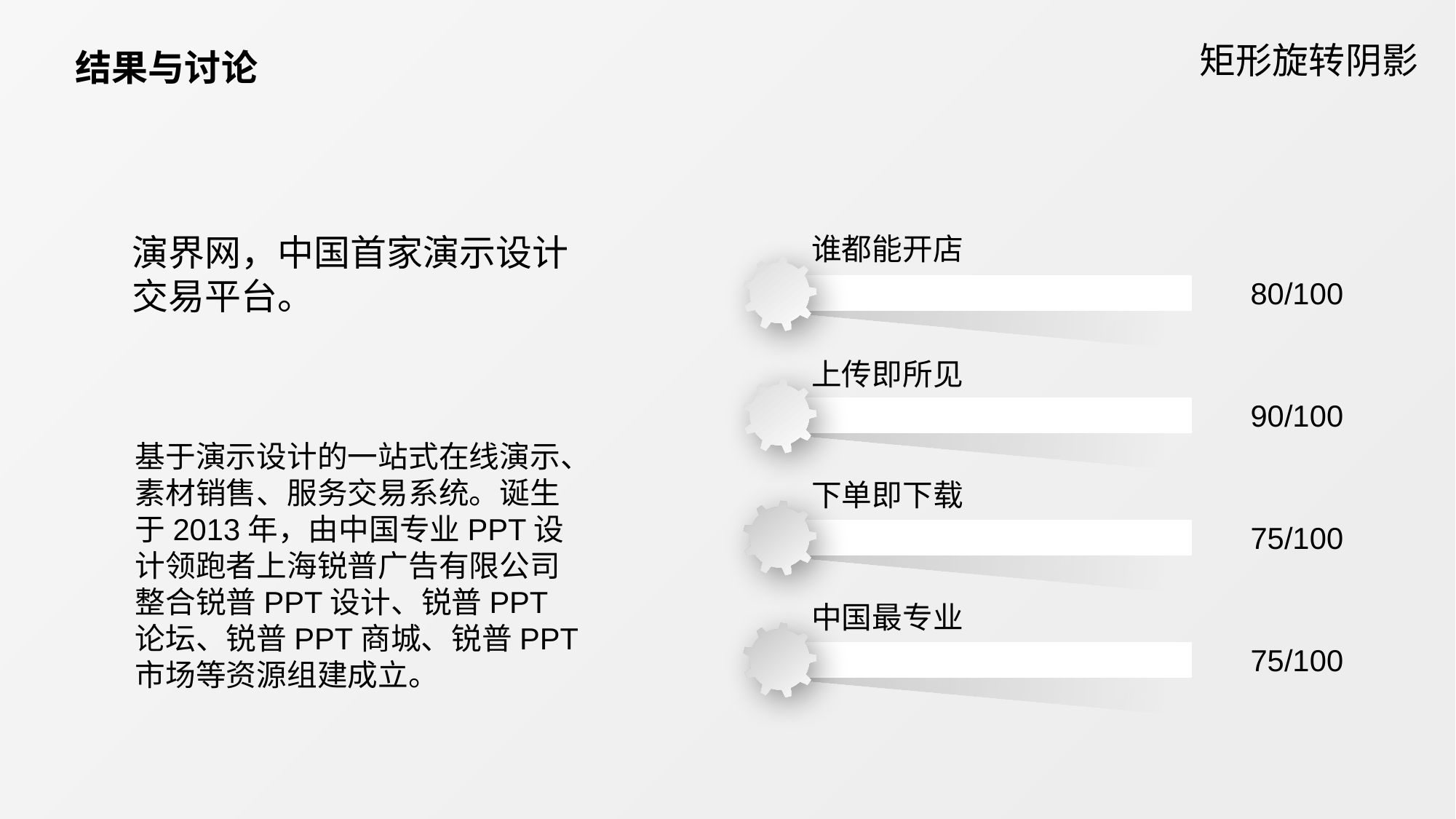

矩形旋转阴影
结果与讨论
演界网，中国首家演示设计交易平台。
谁都能开店

80/100

上传即所见

90/100

基于演示设计的一站式在线演示、素材销售、服务交易系统。诞生于2013年，由中国专业PPT设计领跑者上海锐普广告有限公司整合锐普PPT设计、锐普PPT论坛、锐普PPT商城、锐普PPT市场等资源组建成立。
下单即下载

75/100

中国最专业

75/100